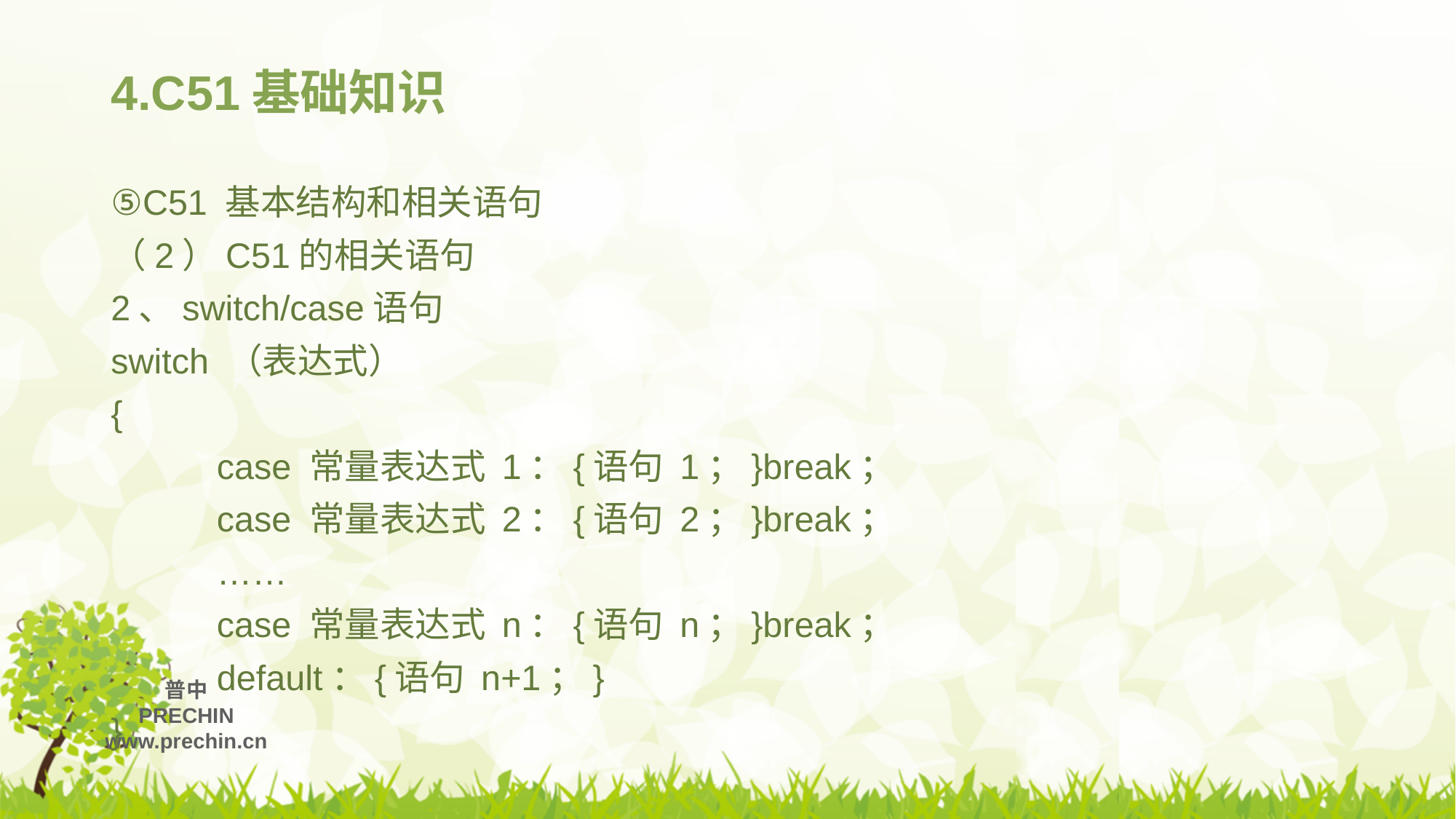

# 4.C51基础知识
⑤C51 基本结构和相关语句
（2）C51的相关语句
2、switch/case语句
switch （表达式）
{
	case 常量表达式 1：{语句 1；}break；
	case 常量表达式 2：{语句 2；}break；
	……
	case 常量表达式 n：{语句 n；}break；
	default：{语句 n+1；}
}